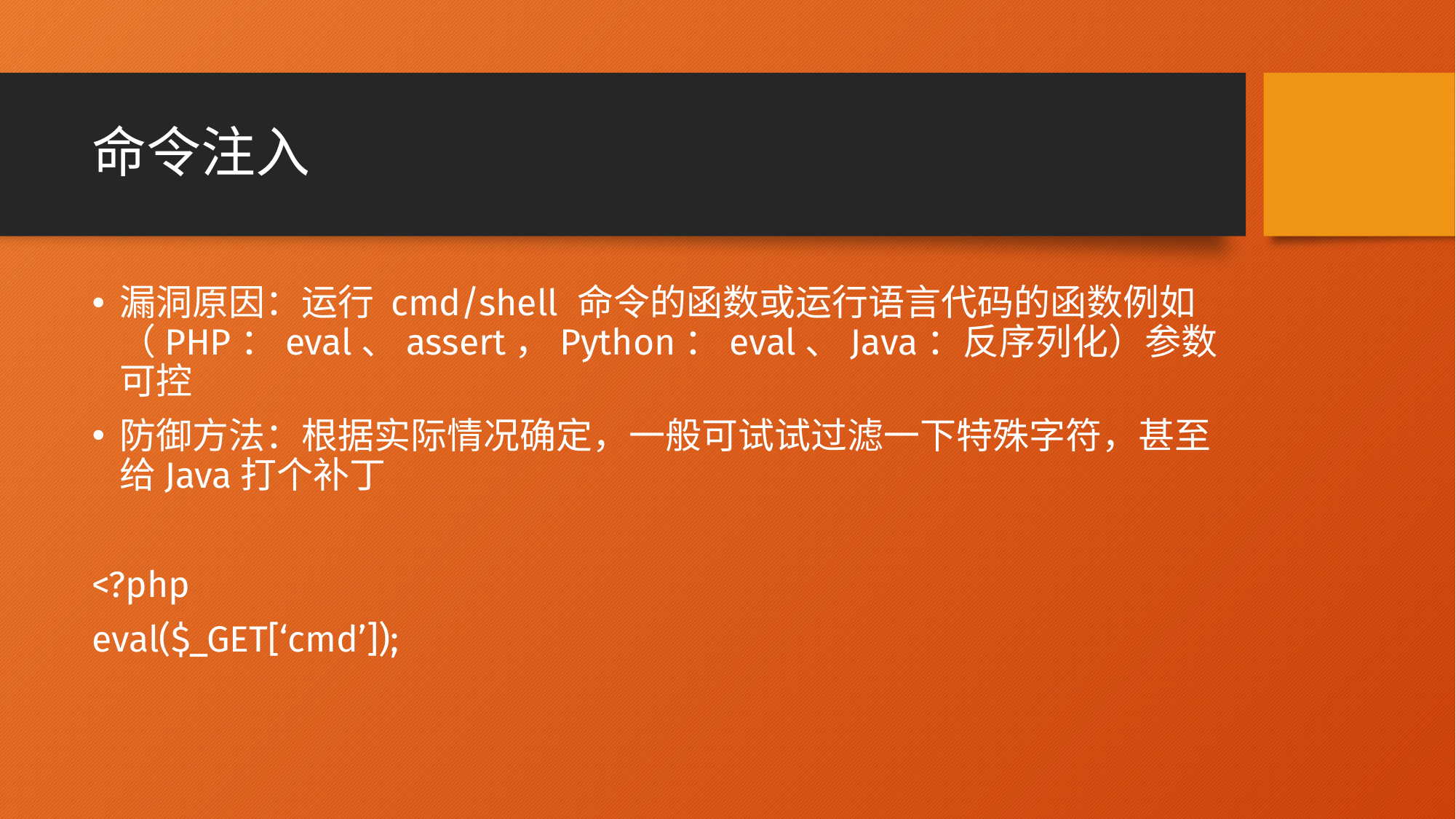

# 命令注入
漏洞原因：运行 cmd/shell 命令的函数或运行语言代码的函数例如（PHP：eval、assert，Python：eval、Java：反序列化）参数可控
防御方法：根据实际情况确定，一般可试试过滤一下特殊字符，甚至给Java打个补丁

<?php
eval($_GET[‘cmd’]);